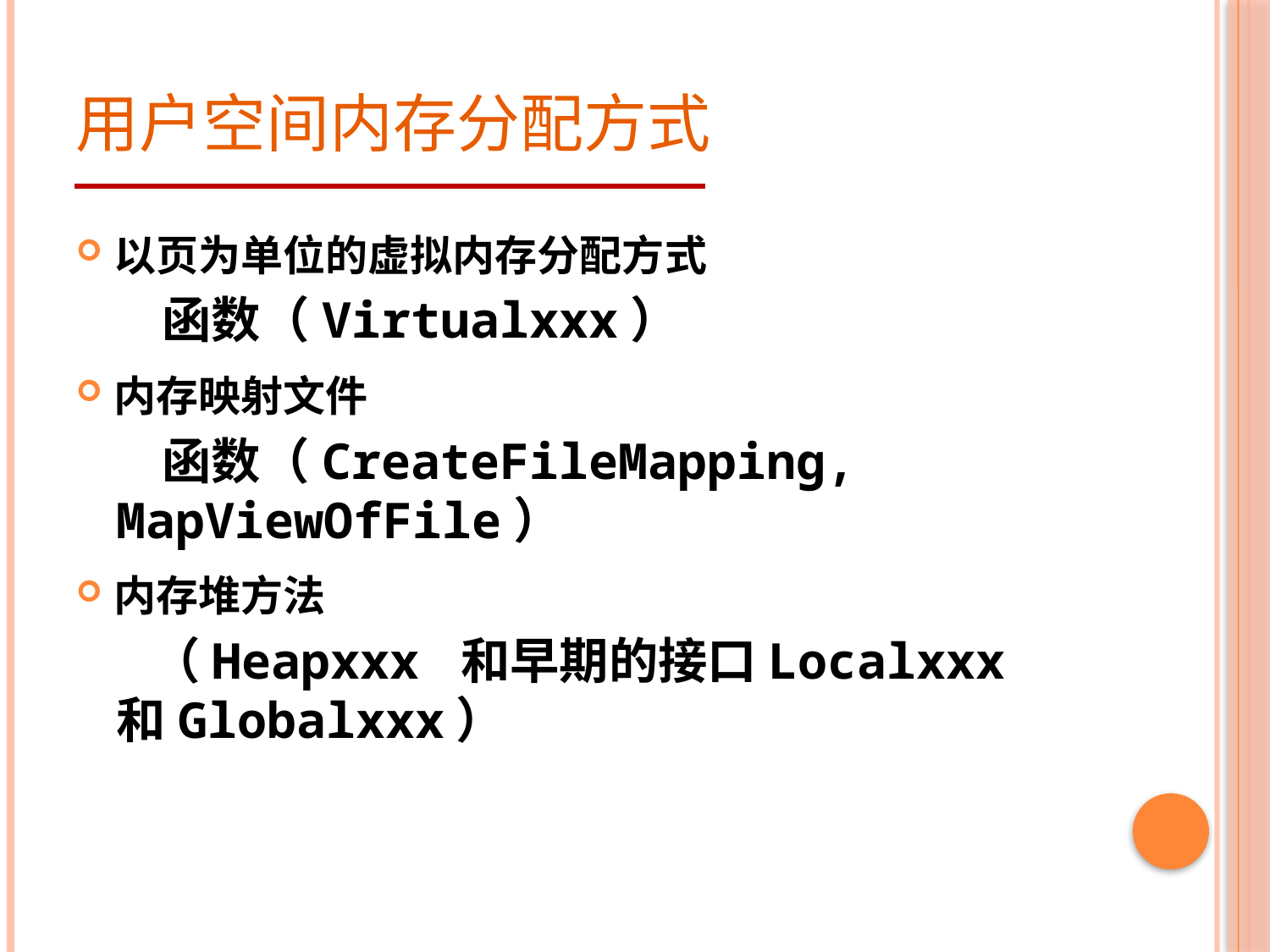

# 用户空间内存分配方式
以页为单位的虚拟内存分配方式
   函数（Virtualxxx）
内存映射文件
   函数（CreateFileMapping,  MapViewOfFile）
内存堆方法
  （Heapxxx 和早期的接口Localxxx 和Globalxxx）